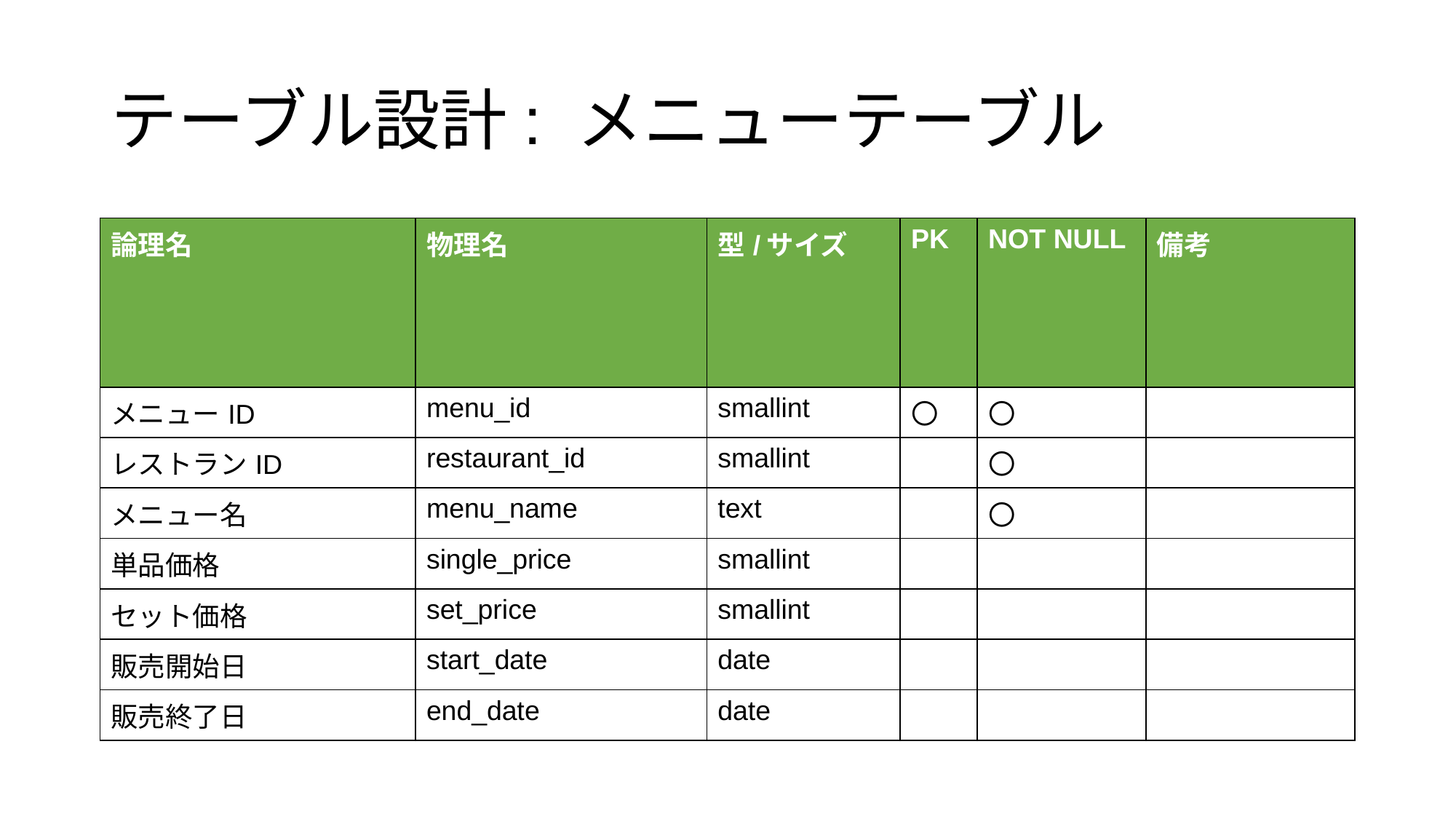

# テーブル設計: メニューテーブル
| 論理名 | 物理名 | 型/サイズ | PK | NOT NULL | 備考 |
| --- | --- | --- | --- | --- | --- |
| メニューID | menu\_id | smallint | 〇 | 〇 |  |
| レストランID | restaurant\_id | smallint |  | 〇 |  |
| メニュー名 | menu\_name | text |  | 〇 |  |
| 単品価格 | single\_price | smallint |  |  |  |
| セット価格 | set\_price | smallint |  |  |  |
| 販売開始日 | start\_date | date |  |  |  |
| 販売終了日 | end\_date | date |  |  |  |